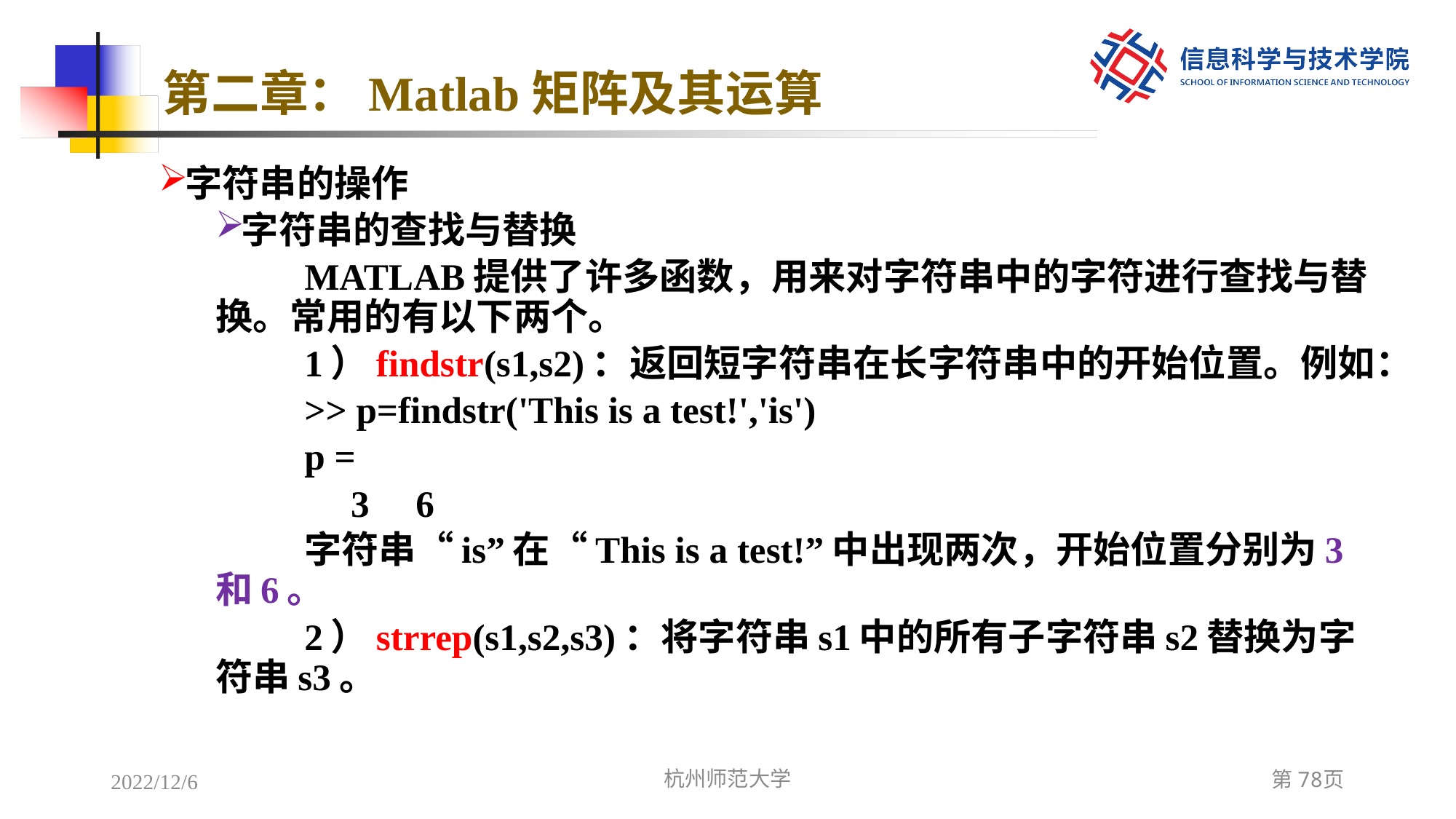

# 第二章：Matlab矩阵及其运算
字符串的操作
字符串的查找与替换
MATLAB提供了许多函数，用来对字符串中的字符进行查找与替换。常用的有以下两个。
1）findstr(s1,s2)：返回短字符串在长字符串中的开始位置。例如：
>> p=findstr('This is a test!','is')
p =
     3     6
字符串“is”在“This is a test!”中出现两次，开始位置分别为3和6。
2）strrep(s1,s2,s3)：将字符串s1中的所有子字符串s2替换为字符串s3。

2022/12/6
杭州师范大学
第78页